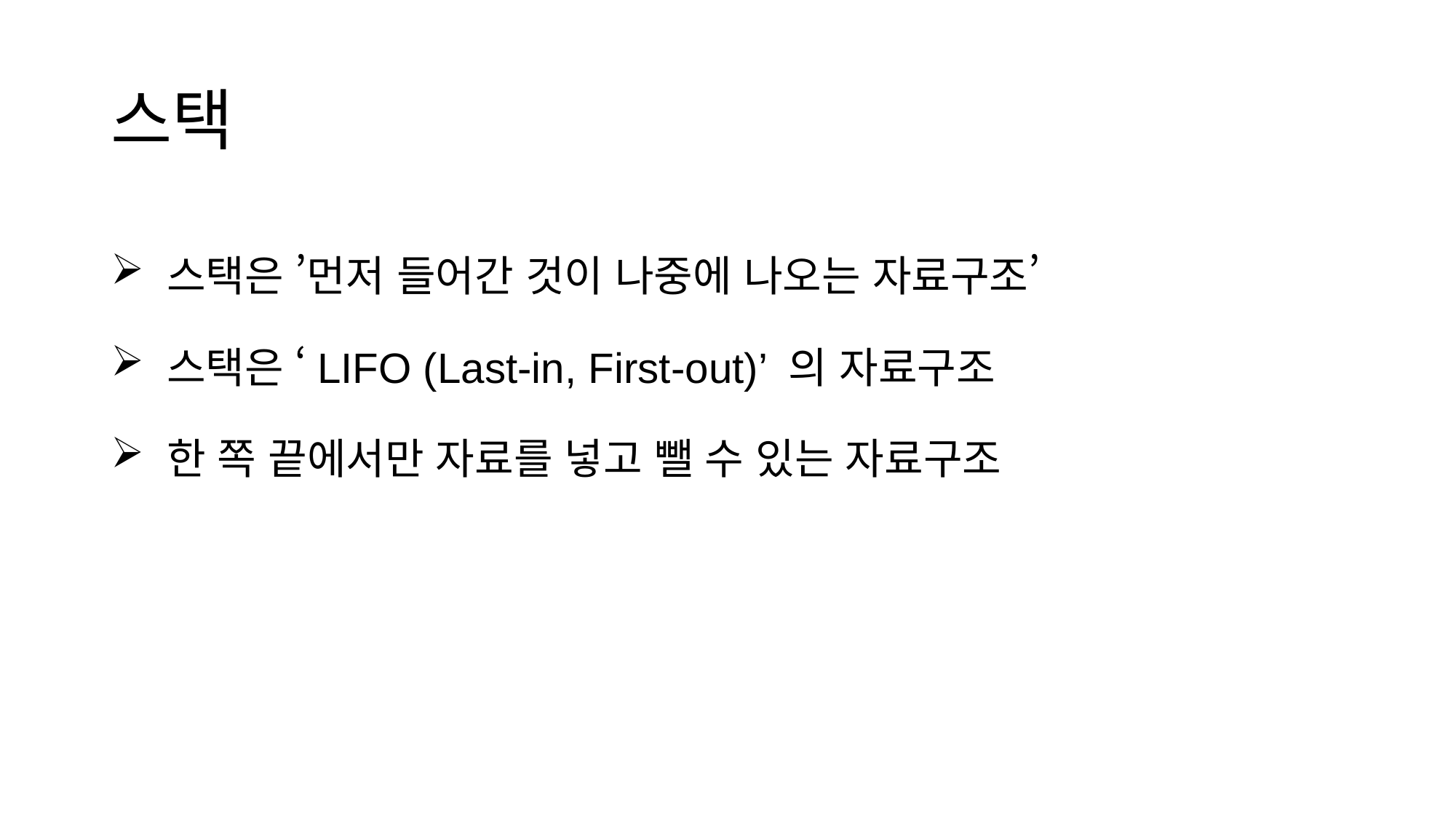

# 스택
 스택은 ’먼저 들어간 것이 나중에 나오는 자료구조’
 스택은 ‘LIFO (Last-in, First-out)’ 의 자료구조
 한 쪽 끝에서만 자료를 넣고 뺄 수 있는 자료구조